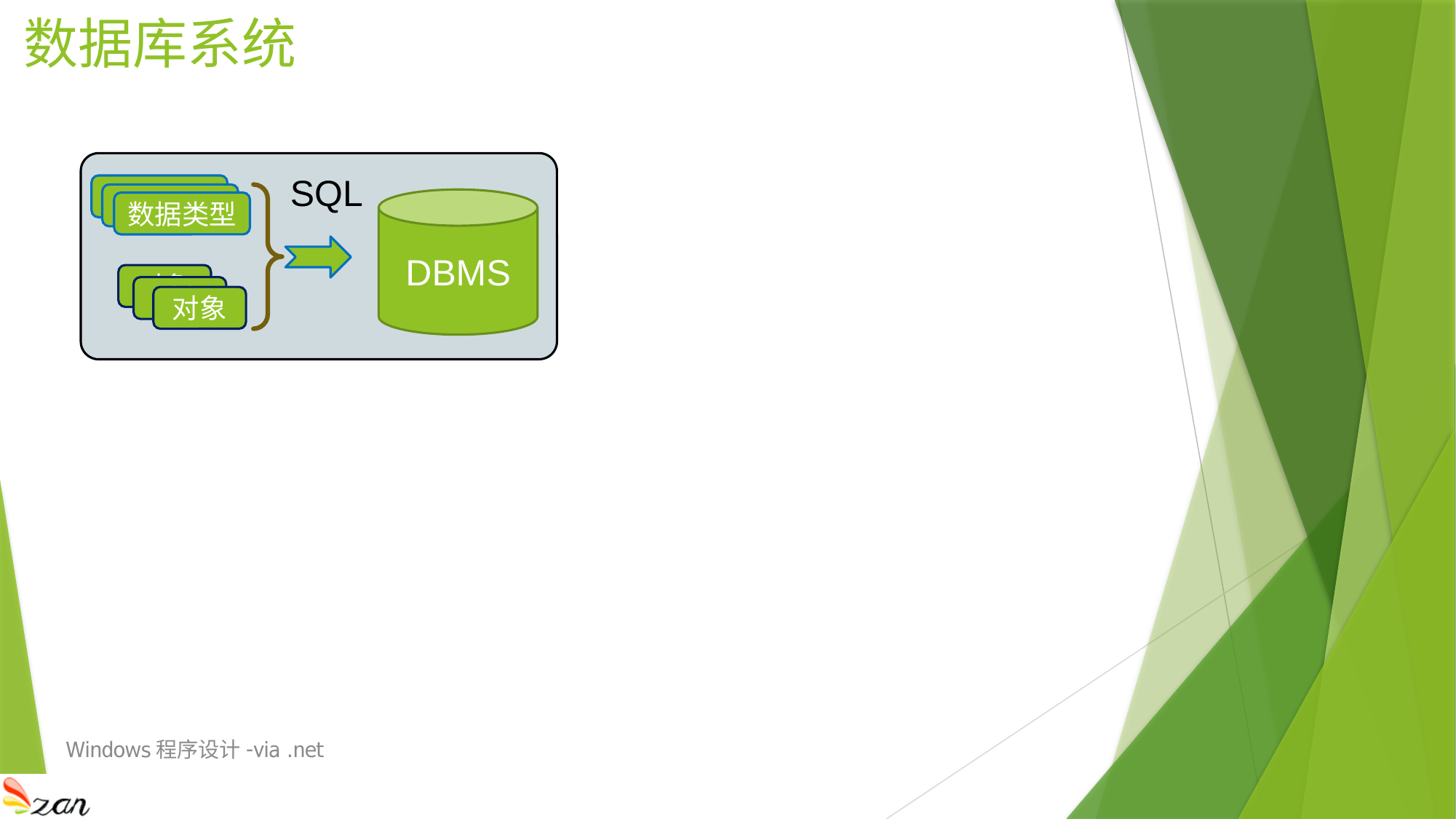

# 数据库系统

SQL
数据类型
数据类型

DBMS
数据类型

对象
对象
对象
Windows程序设计-via .net